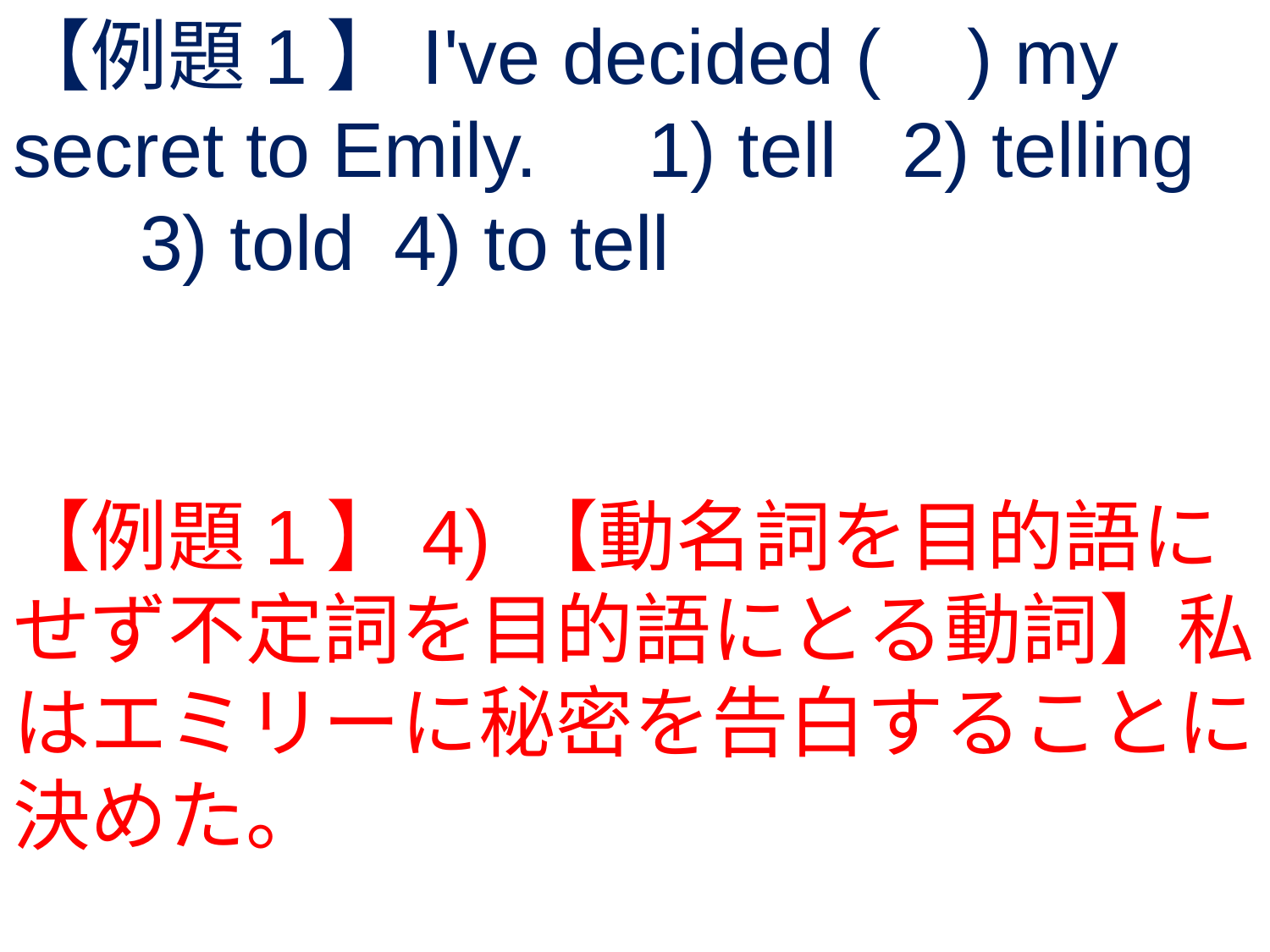

# 【例題1】I've decided (    ) my secret to Emily.	1) tell	2) telling	3) told	4) to tell
【例題1】4) 	【動名詞を目的語にせず不定詞を目的語にとる動詞】私はエミリーに秘密を告白することに決めた。